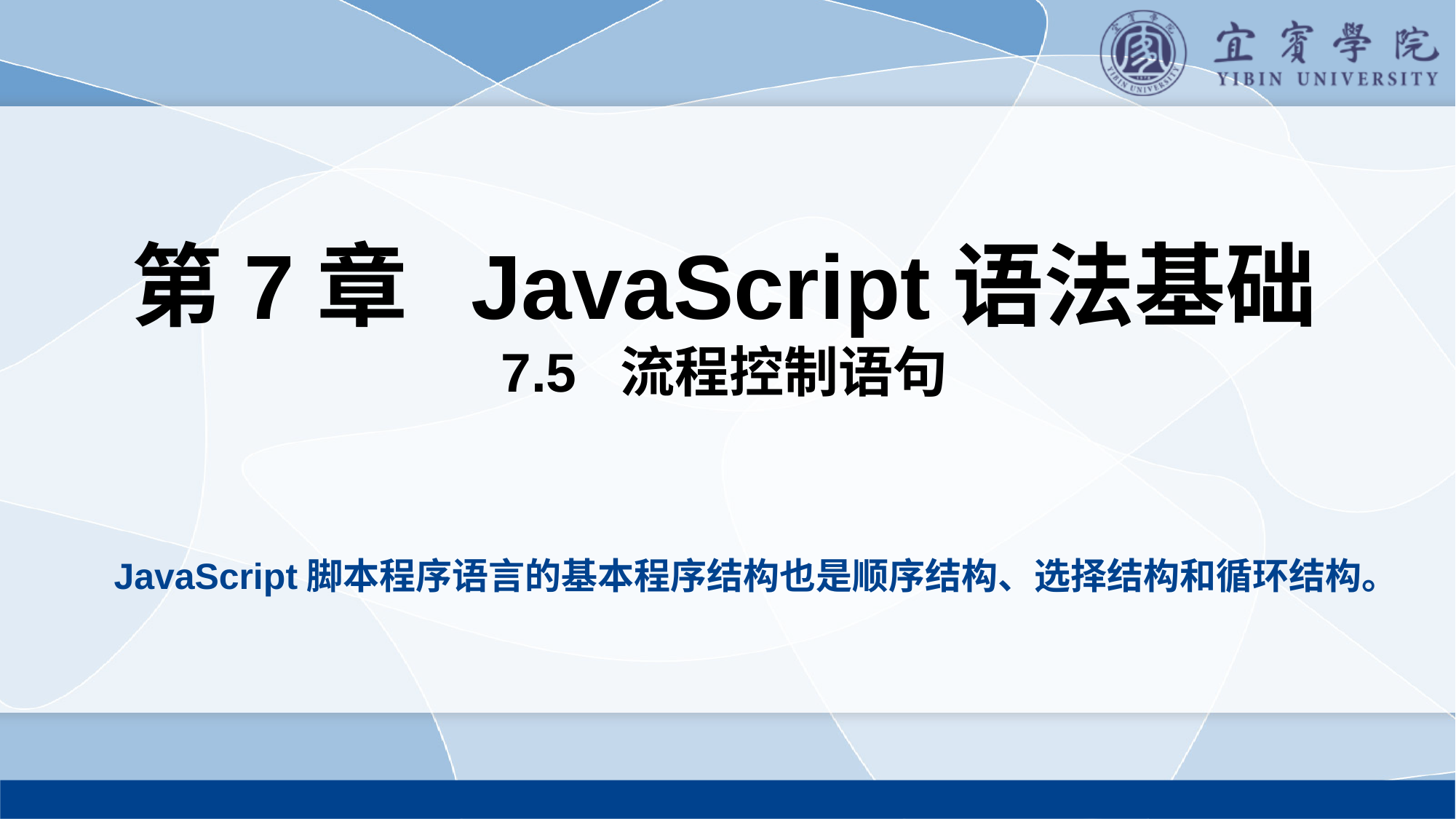

第7章  JavaScript语法基础
7.5  流程控制语句
JavaScript脚本程序语言的基本程序结构也是顺序结构、选择结构和循环结构。